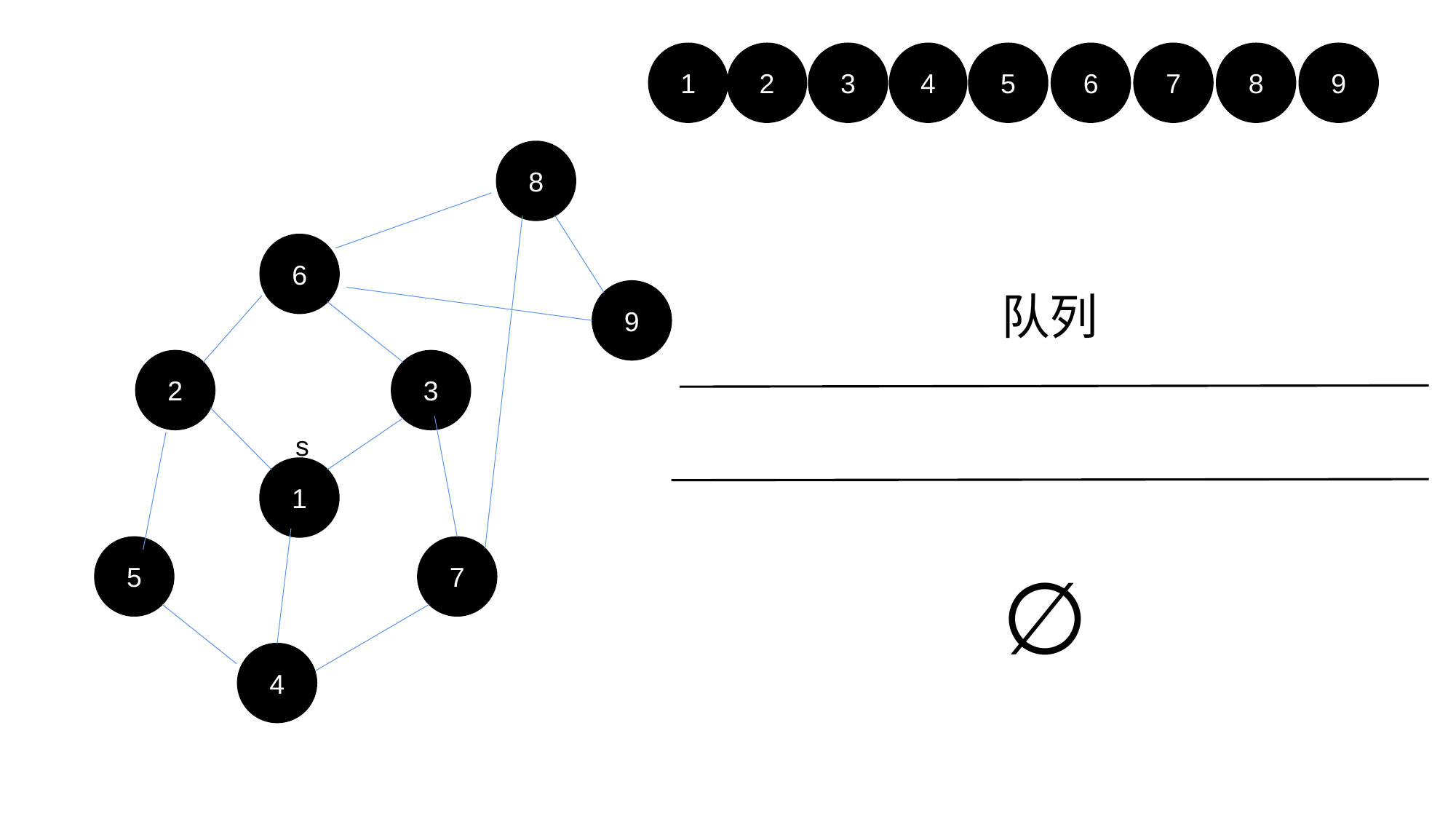

1
2
3
4
5
6
7
8
9
8
6
9
队列
2
3
s
1
5
7
∅
4